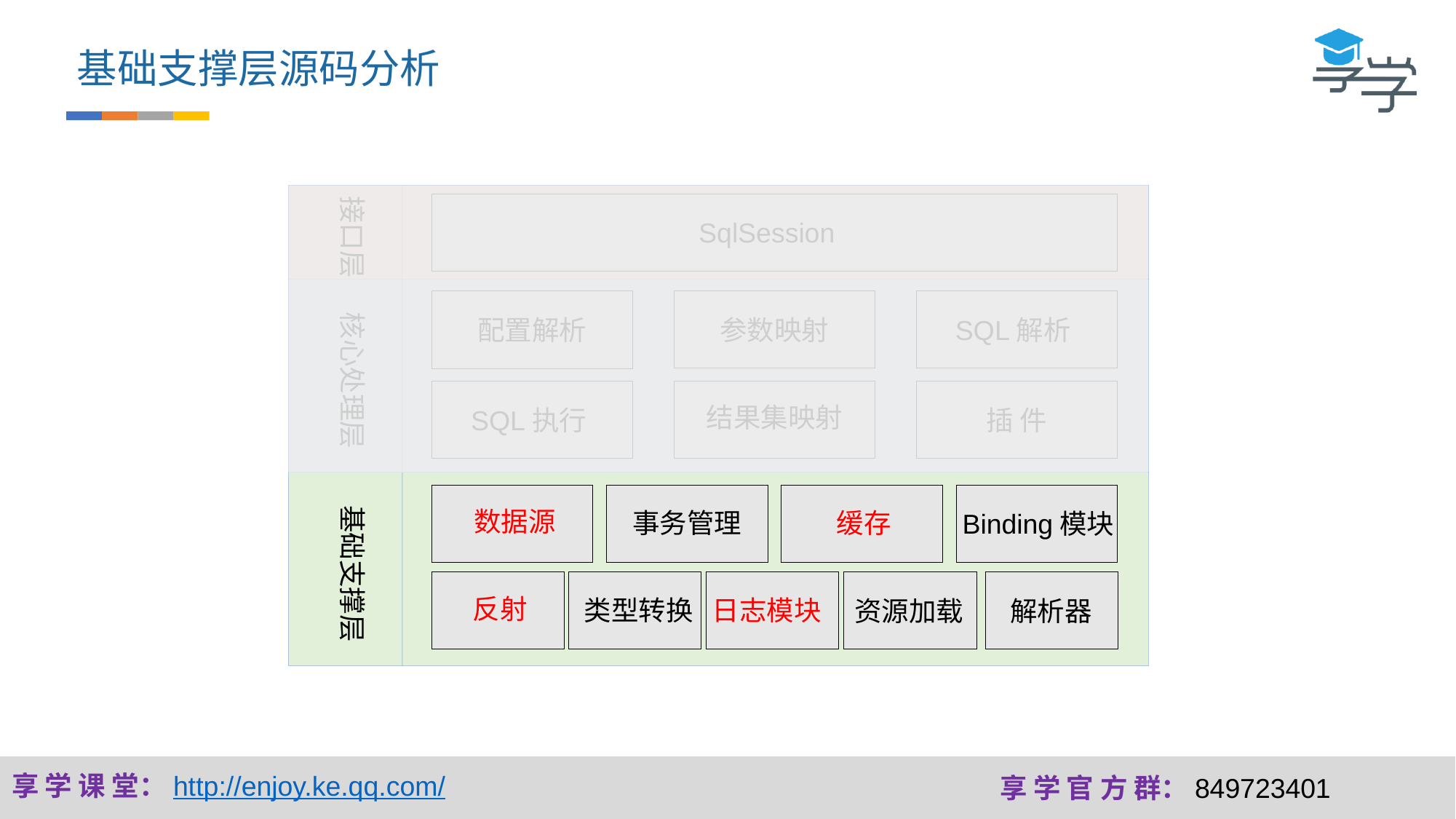

基础支撑层源码分析

接口层

SqlSession

核心处理层
配置解析
参数映射
SQL解析

结果集映射
SQL执行
插 件

数据源

事务管理

缓存

Binding模块
基础支撑层

反射

类型转换

日志模块

资源加载

解析器